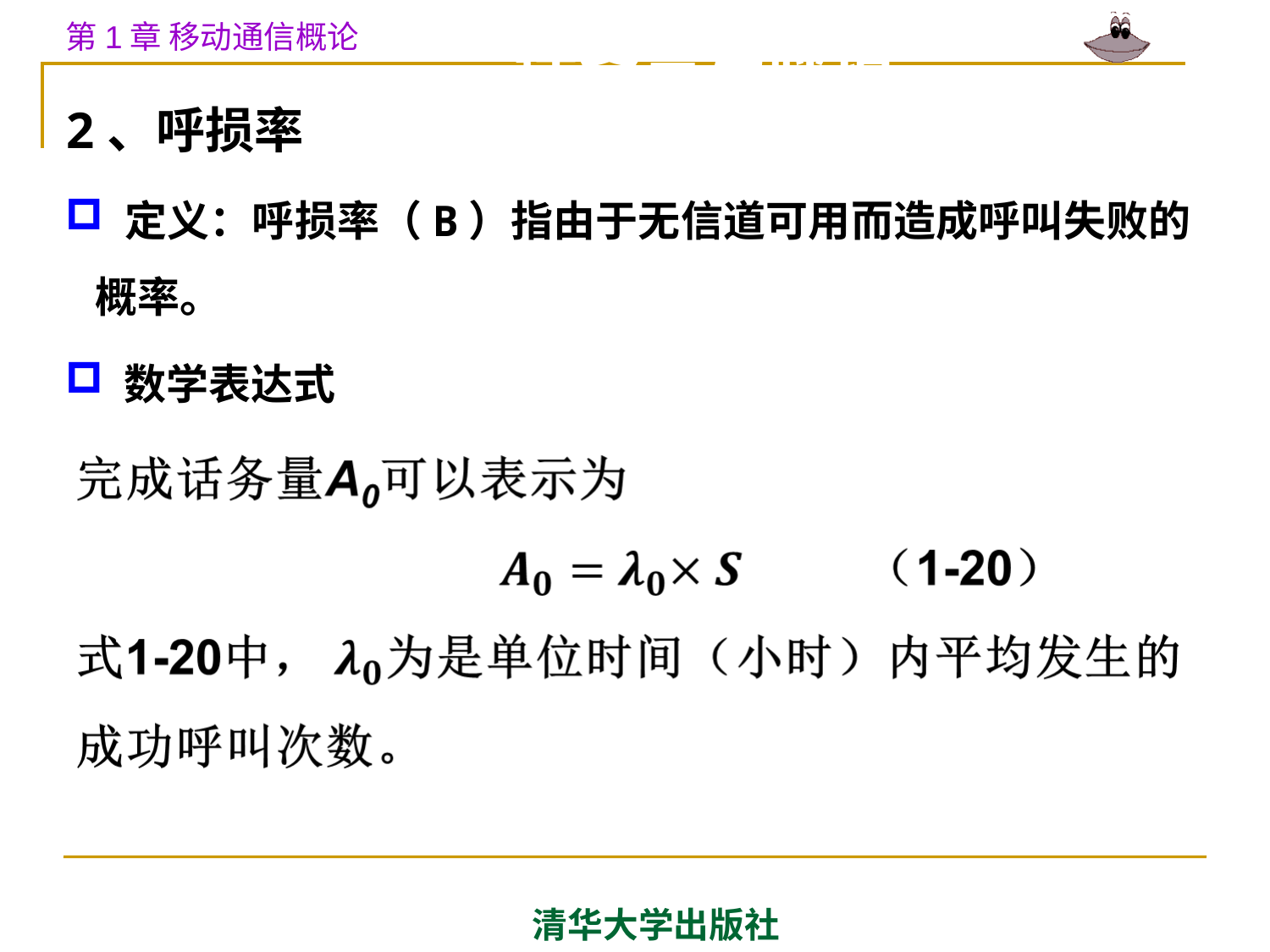

# 二、话务量与呼损
2、呼损率
 定义：呼损率（B）指由于无信道可用而造成呼叫失败的概率。
 数学表达式